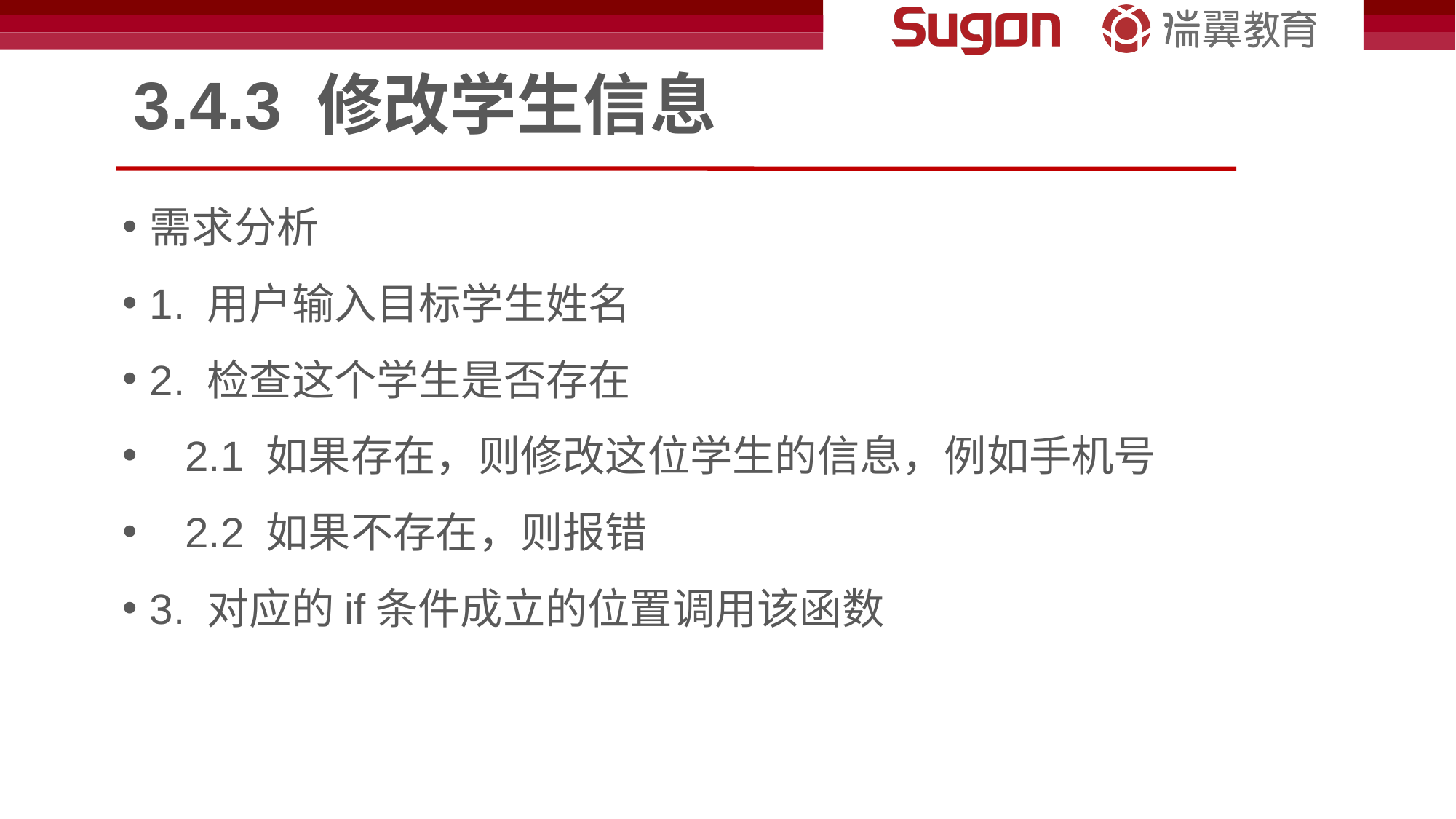

# 3.4.3 修改学生信息
需求分析
1. 用户输入目标学生姓名
2. 检查这个学生是否存在
   2.1 如果存在，则修改这位学生的信息，例如手机号
   2.2 如果不存在，则报错
3. 对应的if条件成立的位置调用该函数